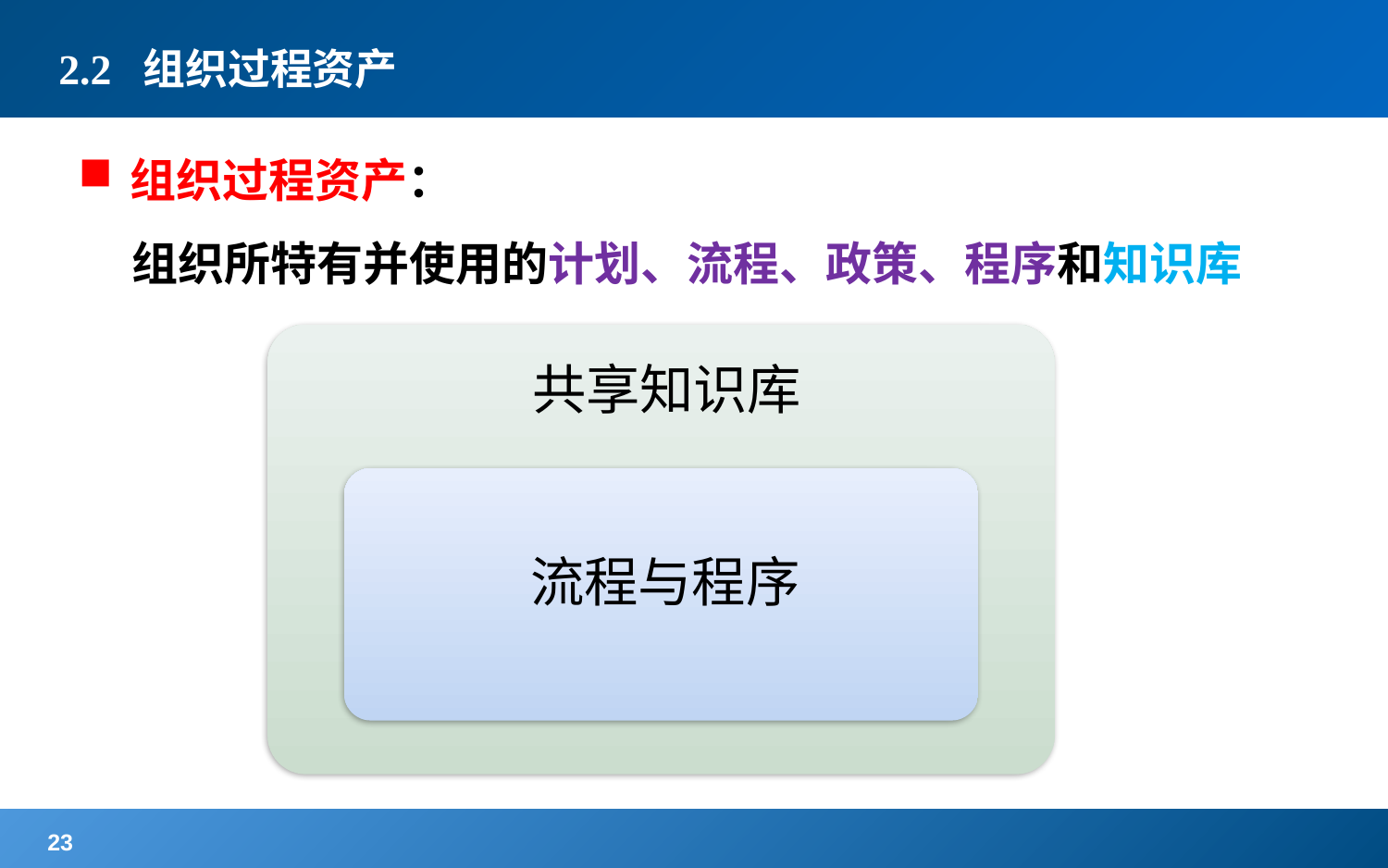

# 2.2  组织过程资产
组织过程资产：
     组织所特有并使用的计划、流程、政策、程序和知识库

共享知识库

流程与程序